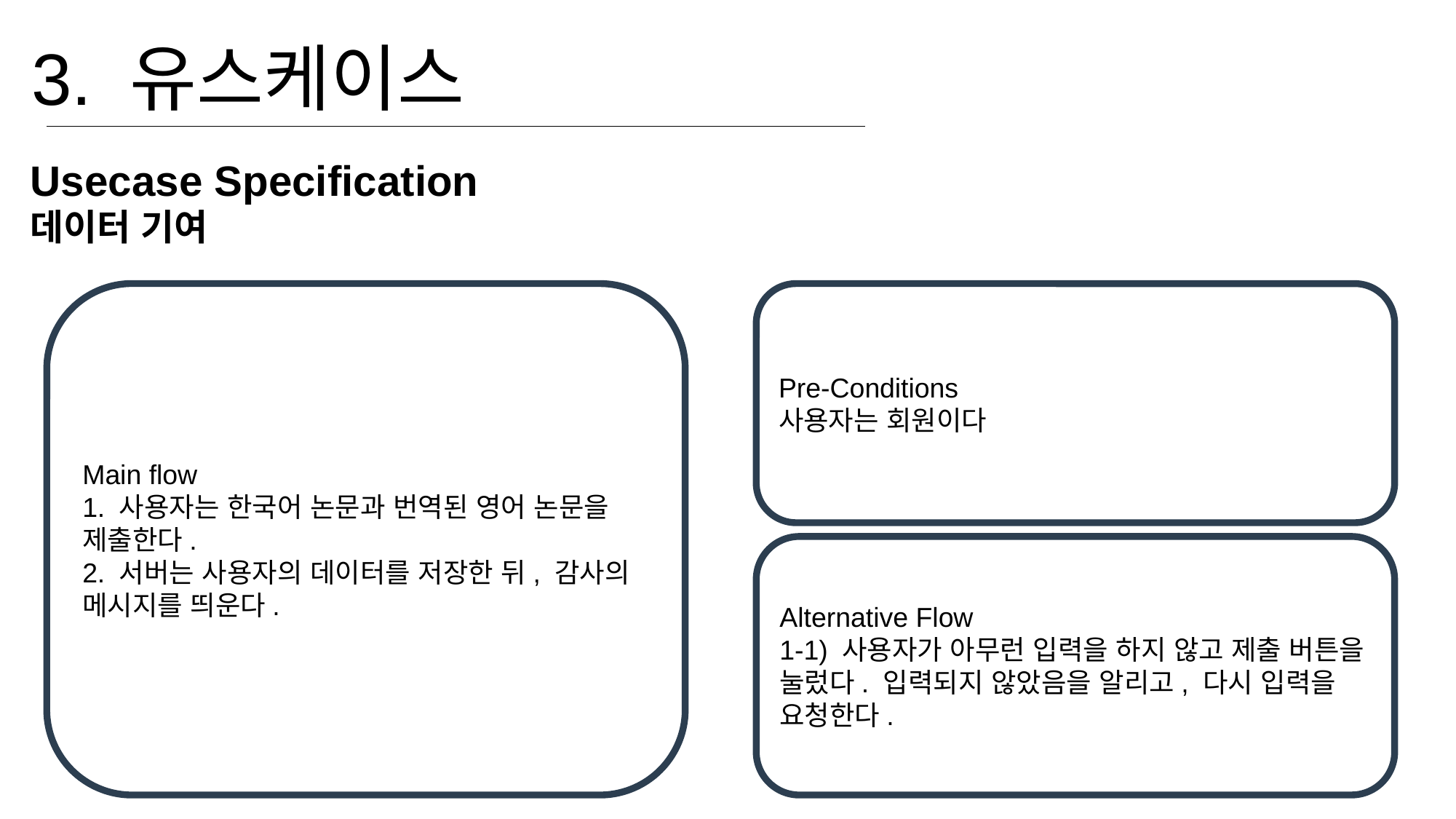

3. 유스케이스
Usecase Specification
데이터 기여

Main flow
1. 사용자는 한국어 논문과 번역된 영어 논문을 제출한다.
2. 서버는 사용자의 데이터를 저장한 뒤, 감사의 메시지를 띄운다.
Pre-Conditions
사용자는 회원이다
Alternative Flow
1-1) 사용자가 아무런 입력을 하지 않고 제출 버튼을 눌렀다. 입력되지 않았음을 알리고, 다시 입력을 요청한다.